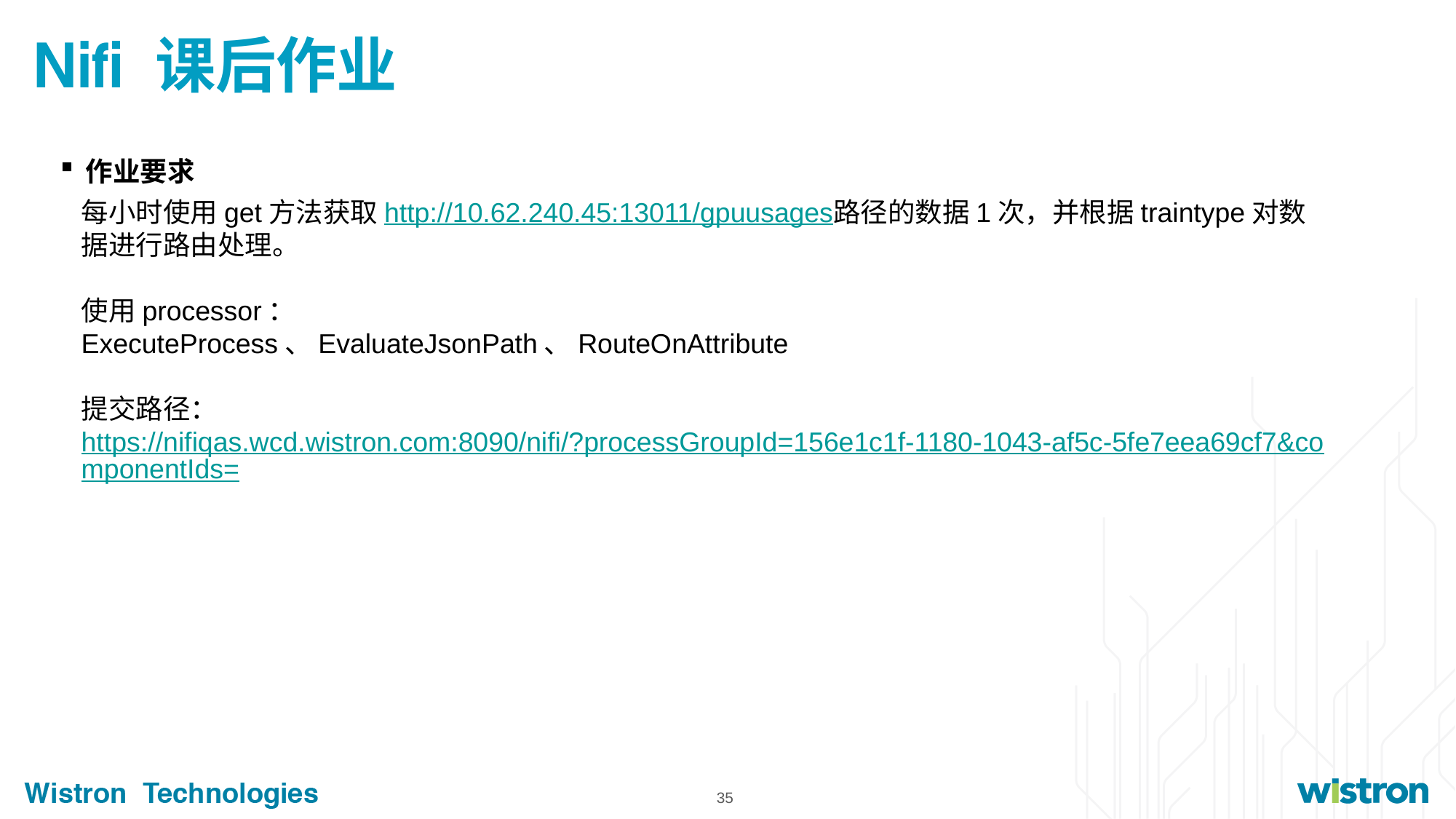

# Nifi 课后作业
作业要求
每小时使用get方法获取http://10.62.240.45:13011/gpuusages路径的数据1次，并根据traintype对数据进行路由处理。

使用processor：
ExecuteProcess、EvaluateJsonPath、RouteOnAttribute

提交路径：https://nifiqas.wcd.wistron.com:8090/nifi/?processGroupId=156e1c1f-1180-1043-af5c-5fe7eea69cf7&componentIds=

35